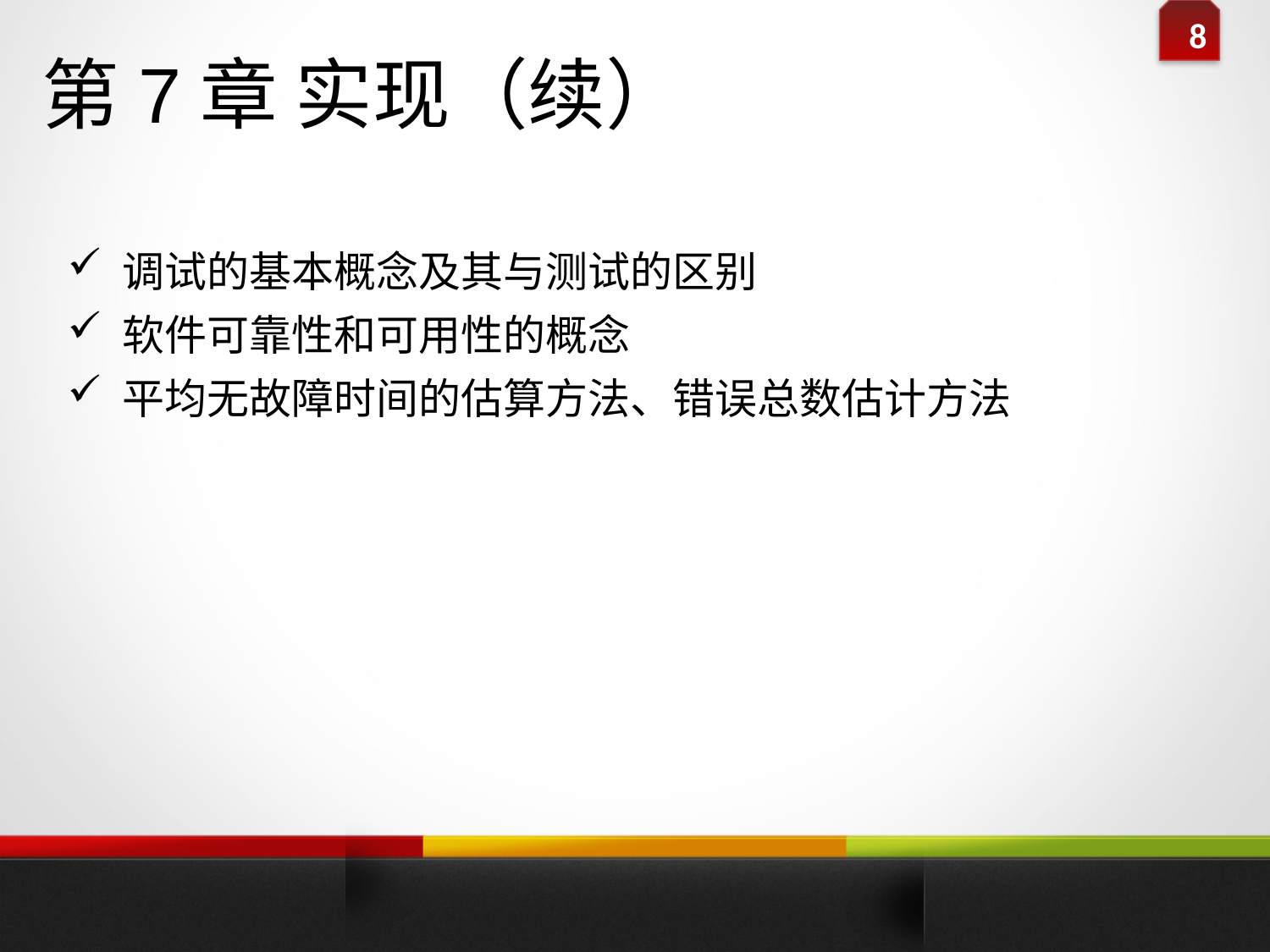

第7章 实现（续）
 调试的基本概念及其与测试的区别
 软件可靠性和可用性的概念
 平均无故障时间的估算方法、错误总数估计方法